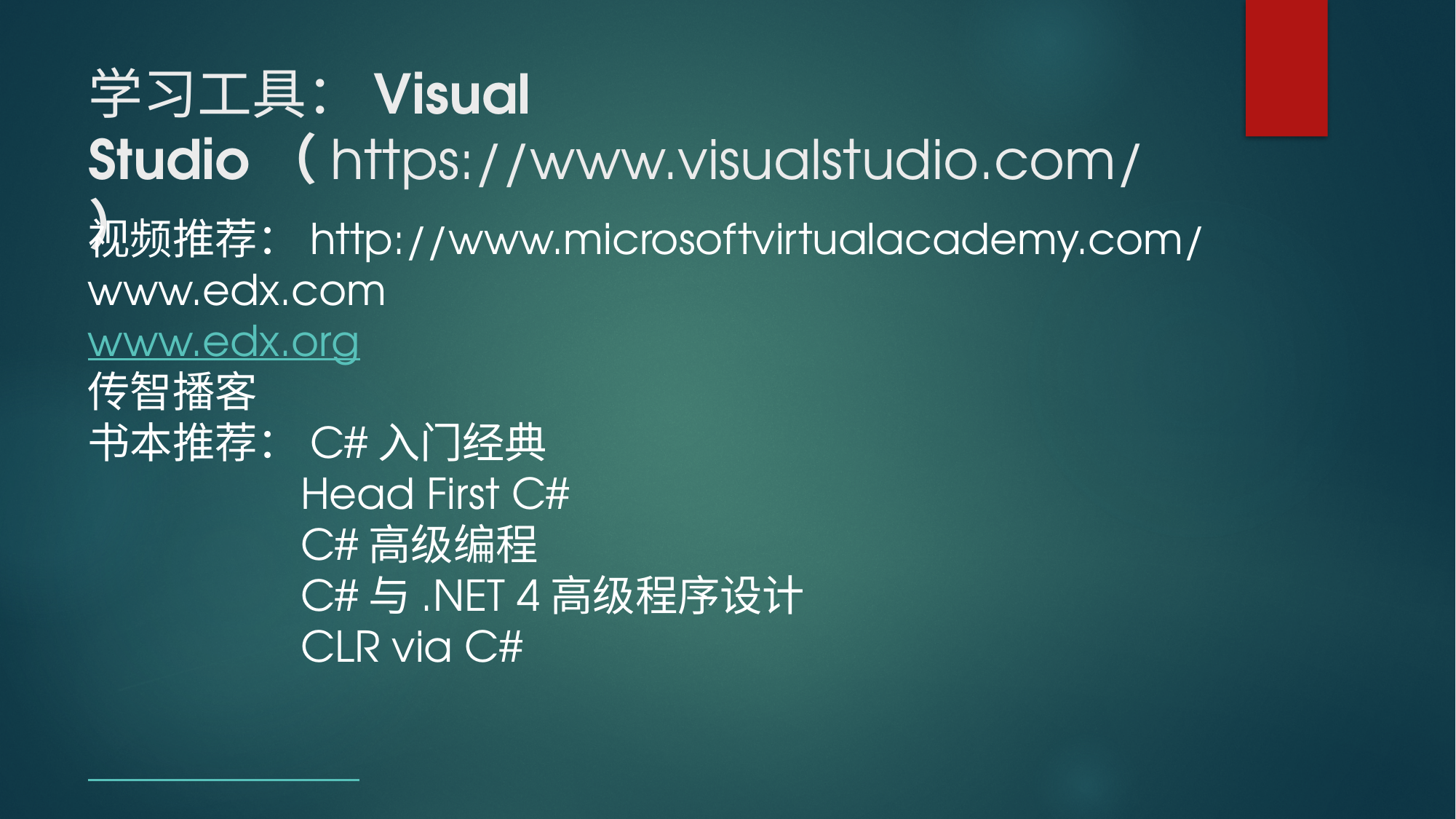

# 学习工具：Visual Studio（https://www.visualstudio.com/）
视频推荐：http://www.microsoftvirtualacademy.com/www.edx.com
www.edx.org
传智播客
书本推荐：C#入门经典
                  Head First C#
                  C#高级编程
                  C#与.NET 4高级程序设计
                  CLR via C#